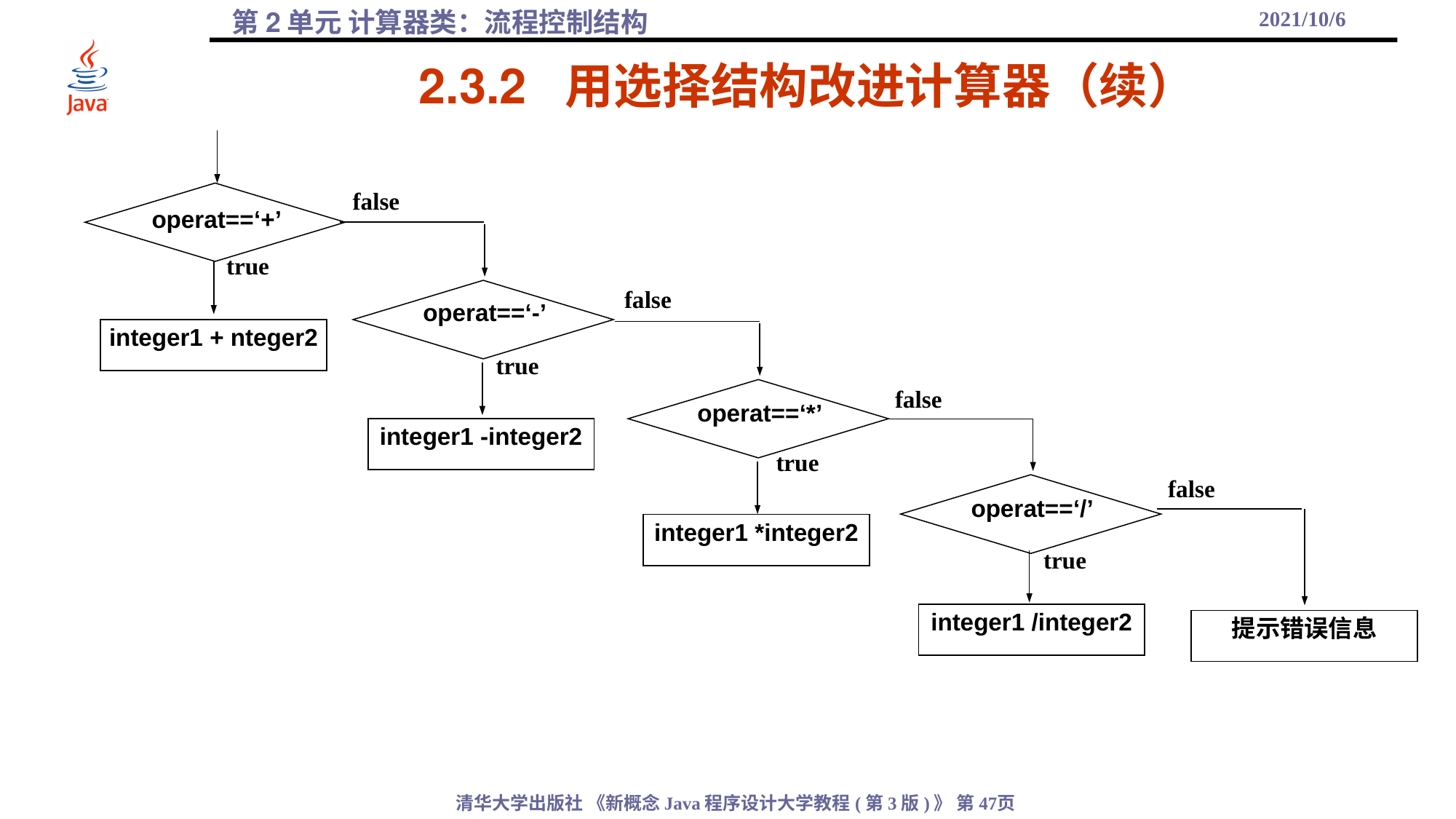

2021/10/6
# 2.3.2  用选择结构改进计算器（续）

false
operat==‘+’

true

false
operat==‘-’

true

false
operat==‘*’

true

false
operat==‘/’

true
integer1 + nteger2
integer1 -integer2
integer1 *integer2
integer1 /integer2
提示错误信息